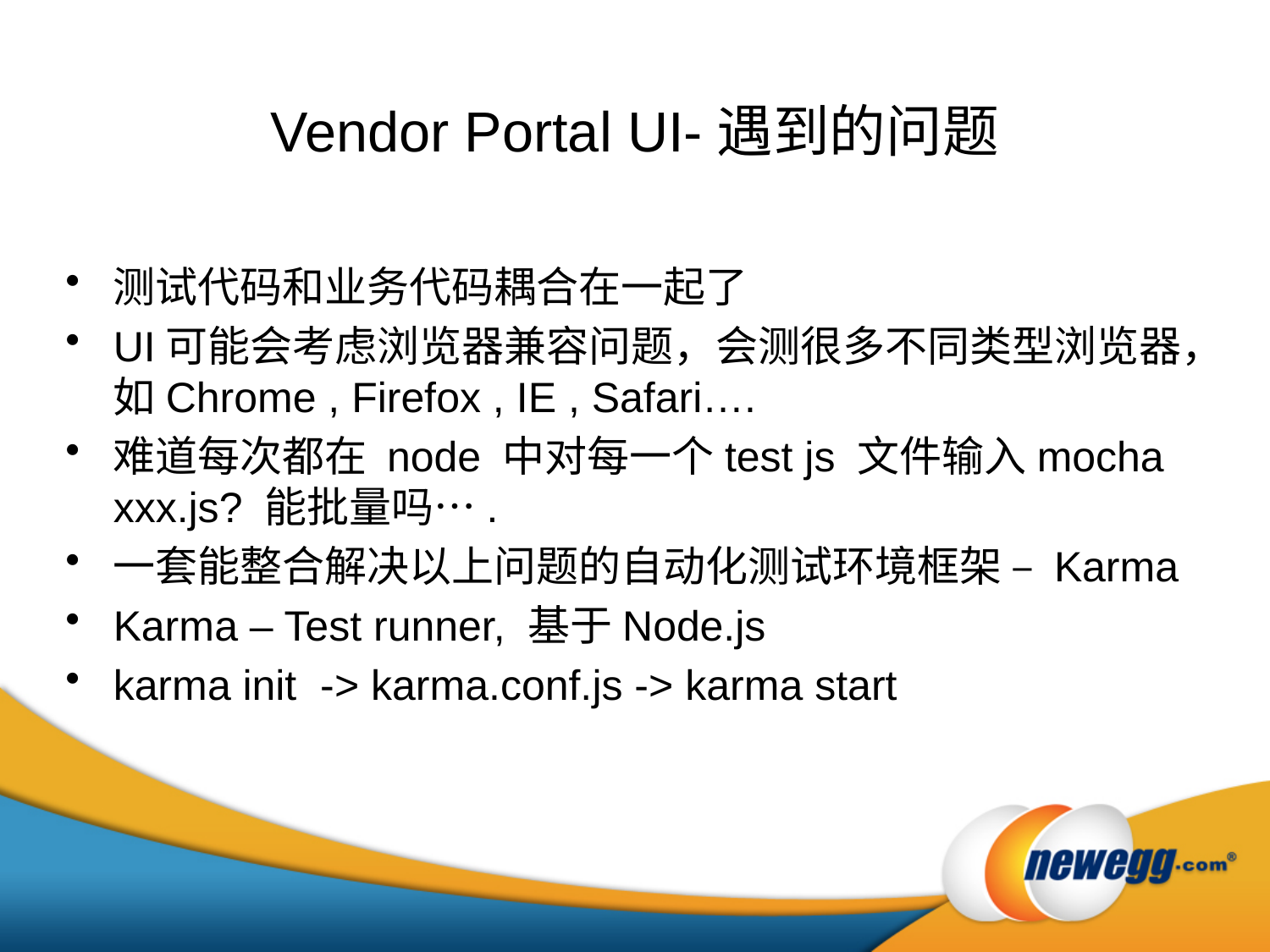

# Vendor Portal UI-遇到的问题
测试代码和业务代码耦合在一起了
UI可能会考虑浏览器兼容问题，会测很多不同类型浏览器，如Chrome , Firefox , IE , Safari….
难道每次都在 node 中对每一个test js 文件输入mocha xxx.js? 能批量吗….
一套能整合解决以上问题的自动化测试环境框架 – Karma
Karma – Test runner, 基于Node.js
karma init  -> karma.conf.js -> karma start